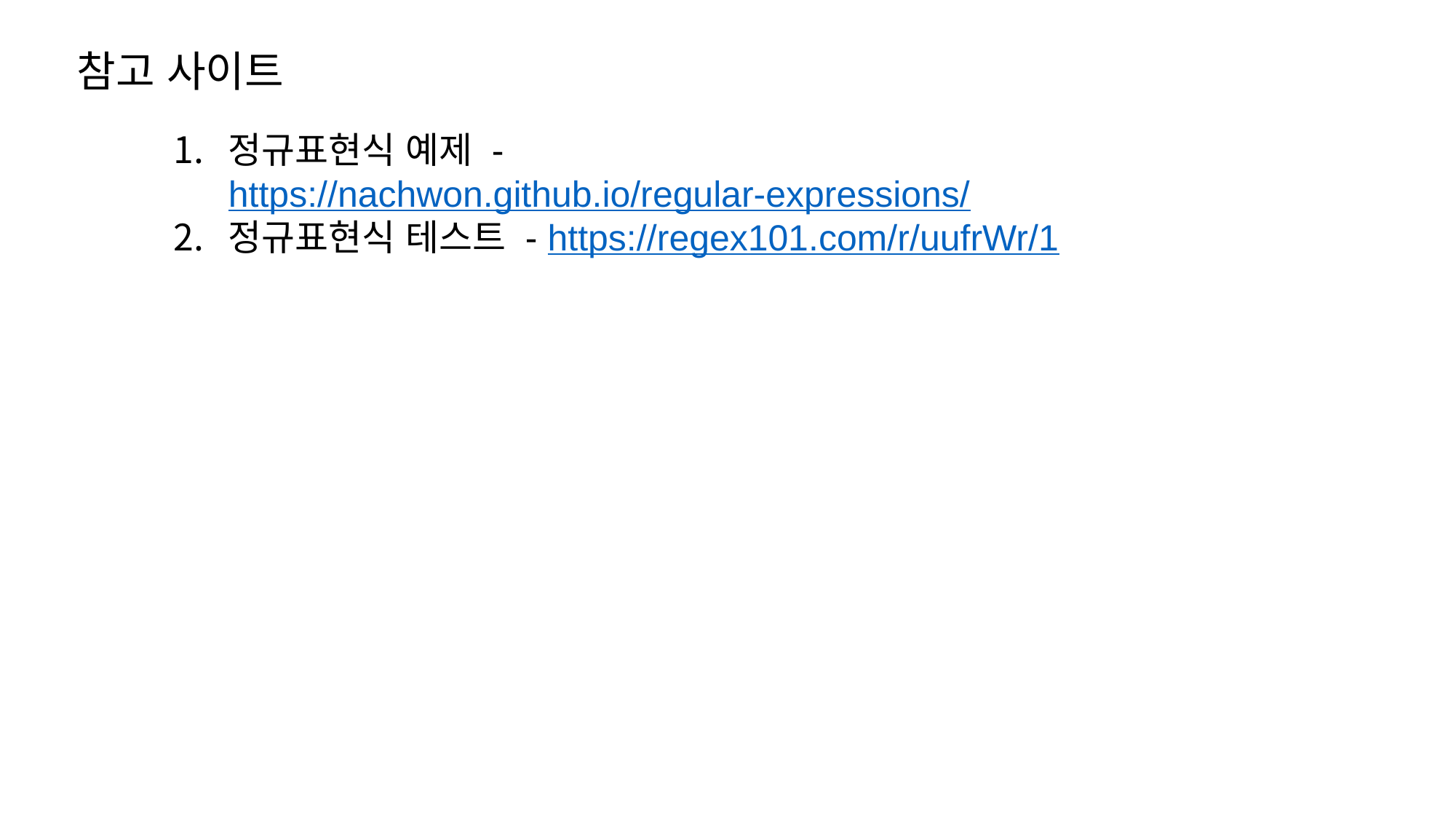

참고 사이트
정규표현식 예제 - https://nachwon.github.io/regular-expressions/
정규표현식 테스트 - https://regex101.com/r/uufrWr/1